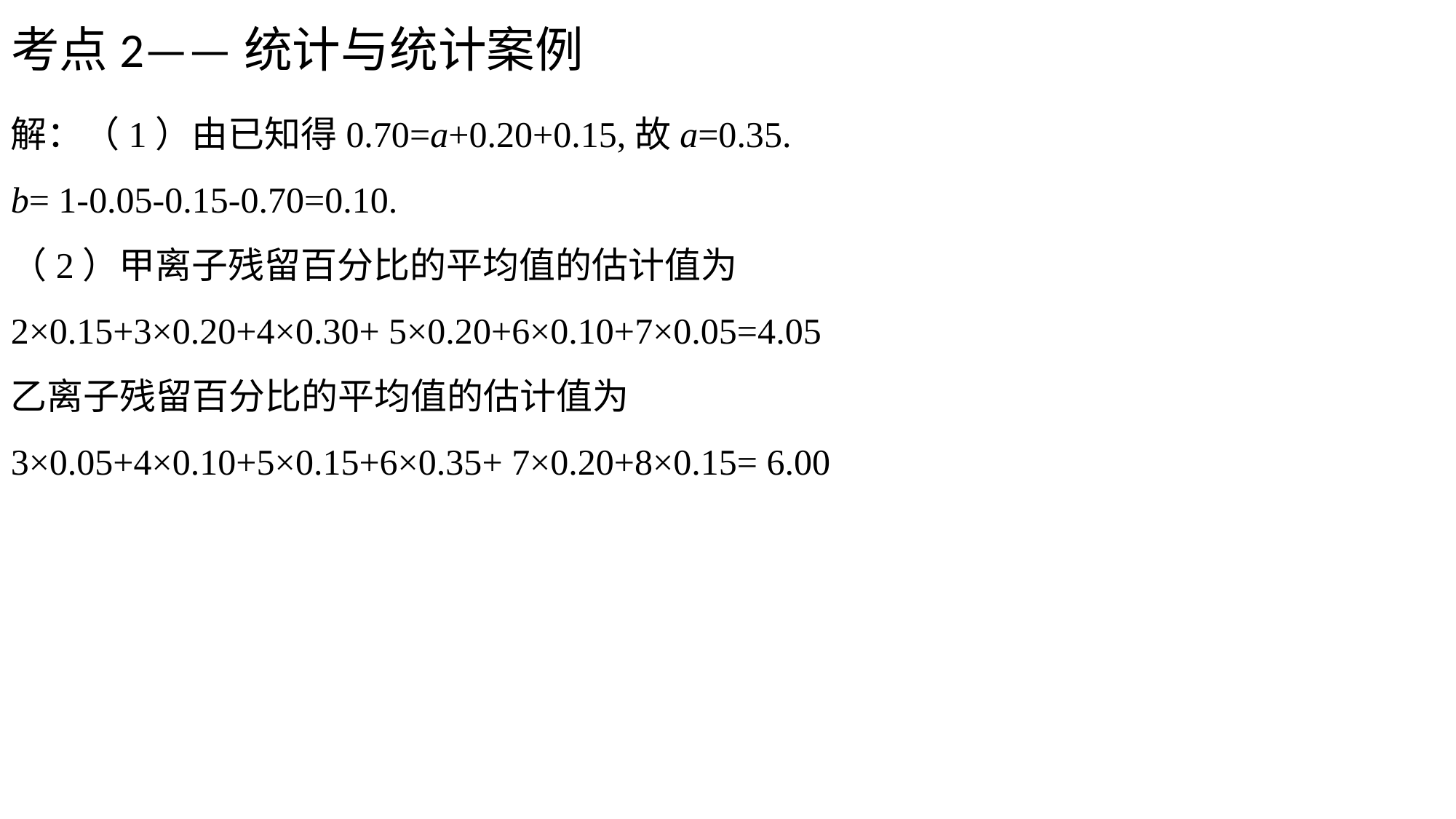

考点2——统计与统计案例
解：（1）由已知得0.70=a+0.20+0.15,故a=0.35.
b= 1-0.05-0.15-0.70=0.10.
（2）甲离子残留百分比的平均值的估计值为
2×0.15+3×0.20+4×0.30+ 5×0.20+6×0.10+7×0.05=4.05
乙离子残留百分比的平均值的估计值为
3×0.05+4×0.10+5×0.15+6×0.35+ 7×0.20+8×0.15= 6.00